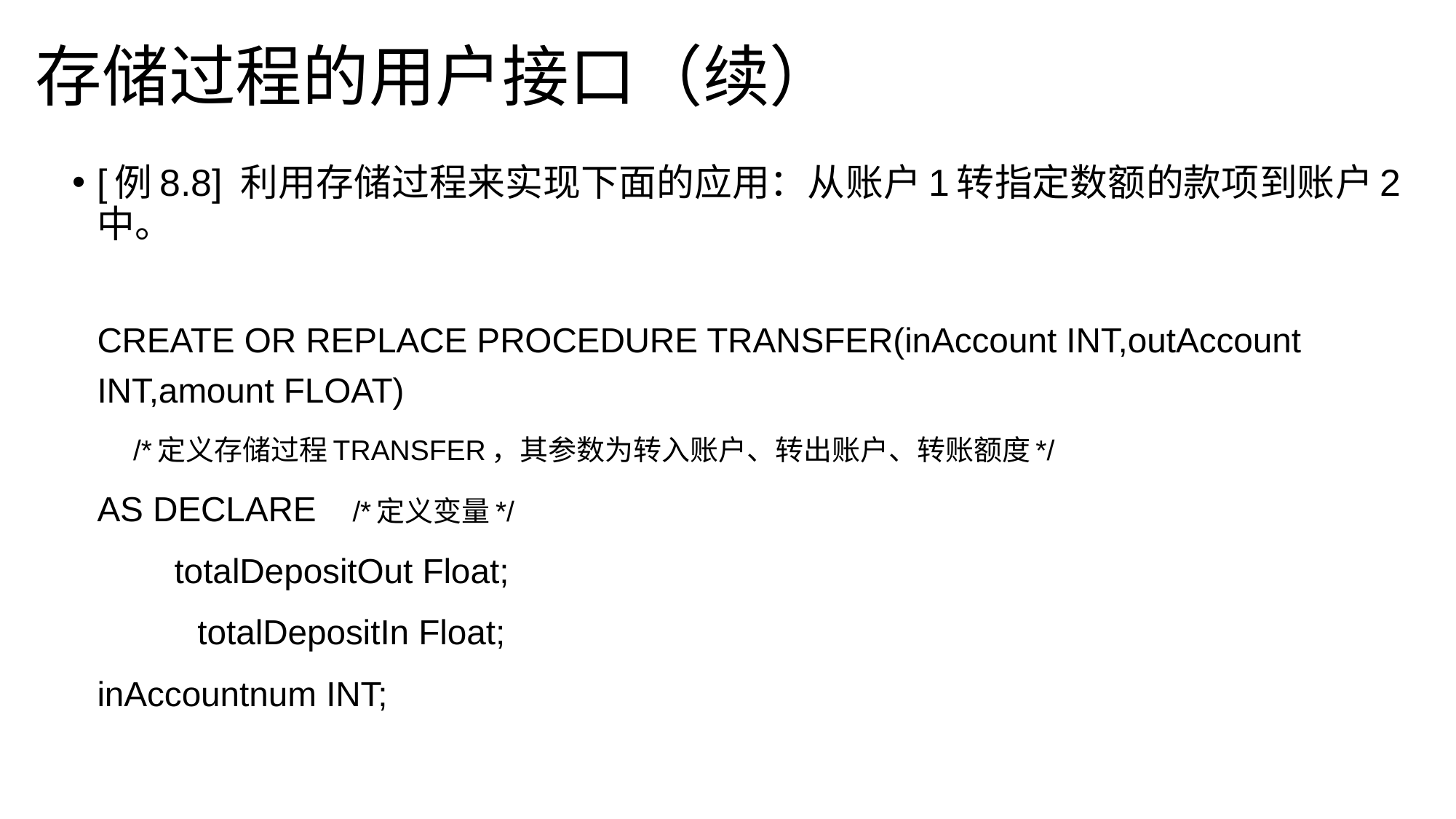

存储过程的用户接口（续）
[例8.8] 利用存储过程来实现下面的应用：从账户1转指定数额的款项到账户2中。

	CREATE OR REPLACE PROCEDURE TRANSFER(inAccount INT,outAccount  INT,amount FLOAT)
       /*定义存储过程TRANSFER，其参数为转入账户、转出账户、转账额度*/
	AS DECLARE		/*定义变量*/
	        totalDepositOut Float;
             totalDepositIn Float;
		inAccountnum INT;